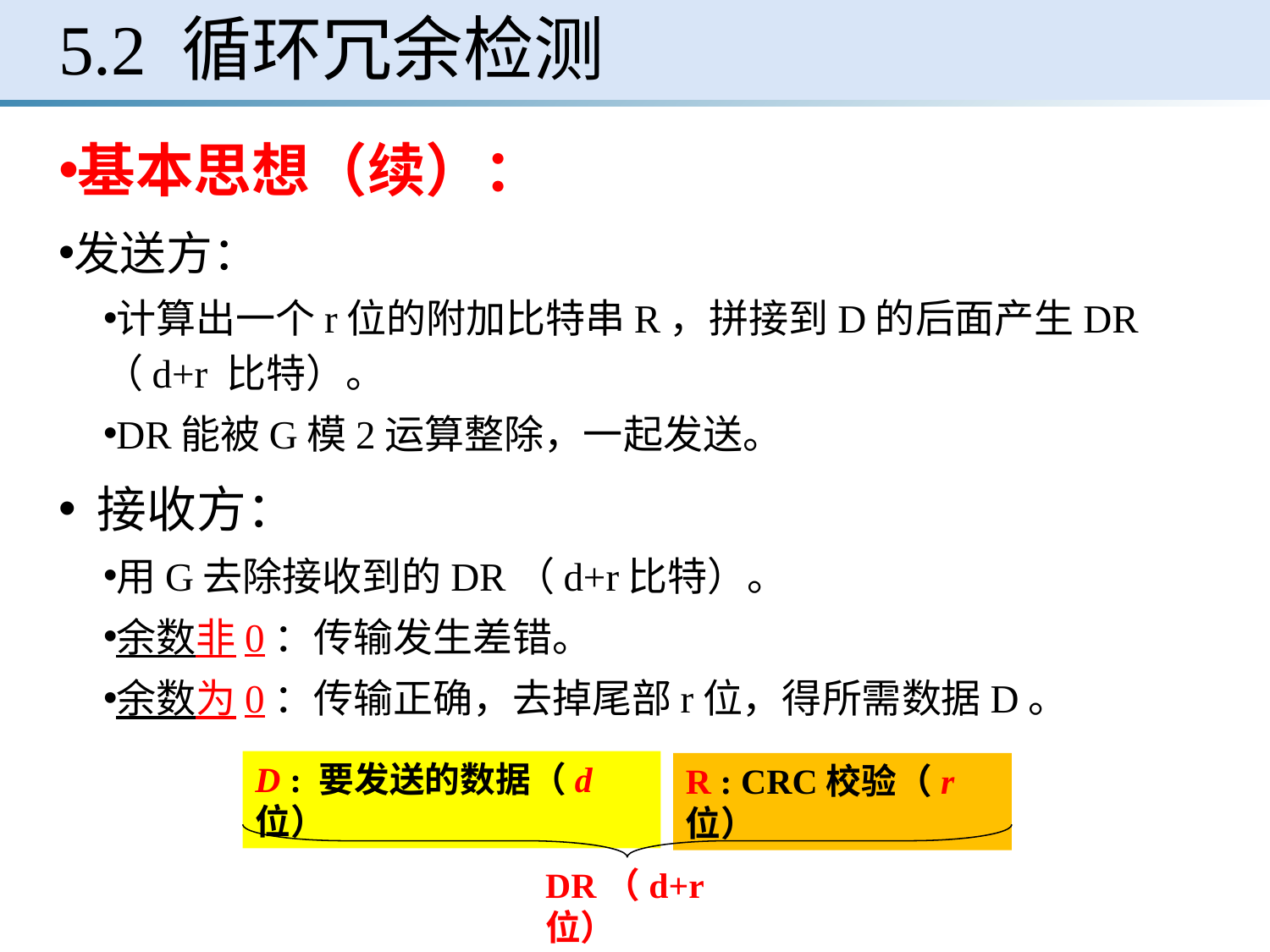

# 5.2 循环冗余检测
基本思想（续）：
发送方：
计算出一个r位的附加比特串R，拼接到D的后面产生DR（d+r 比特）。
DR能被G模2运算整除，一起发送。
 接收方：
用G去除接收到的DR（d+r比特）。
余数非0：传输发生差错。
余数为0：传输正确，去掉尾部r位，得所需数据D。

D : 要发送的数据（d位）
R : CRC校验（r位）
DR（d+r位）